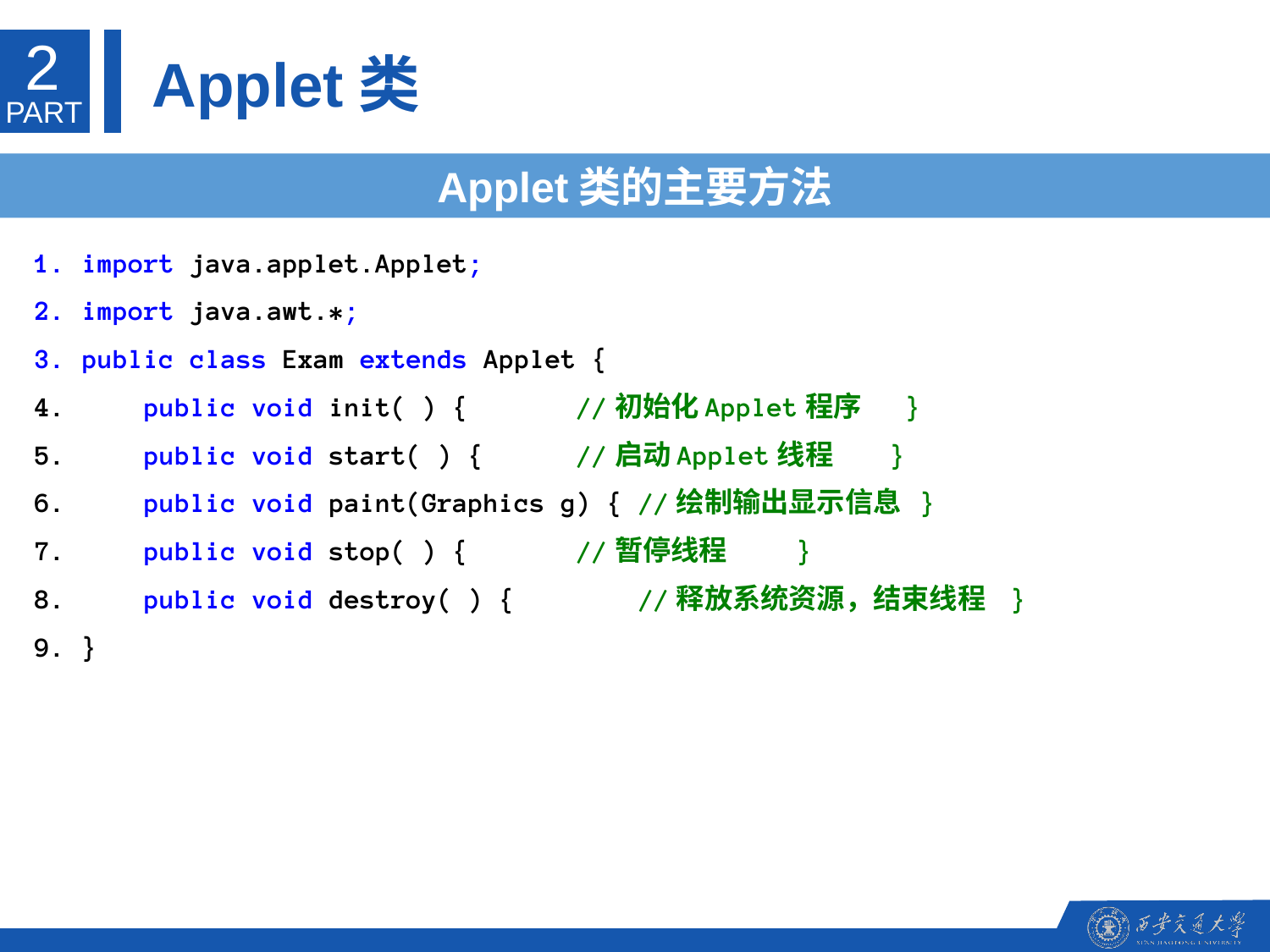

2
Applet类
PART
Applet类的主要方法
import java.applet.Applet;
import java.awt.*;
public class Exam extends Applet {
    public void init( ) {       //初始化Applet程序      }
    public void start( ) {      //启动Applet线程        }
    public void paint(Graphics g) { //绘制输出显示信息  }
    public void stop( ) {       //暂停线程          }
    public void destroy( ) {        //释放系统资源，结束线程   }
}